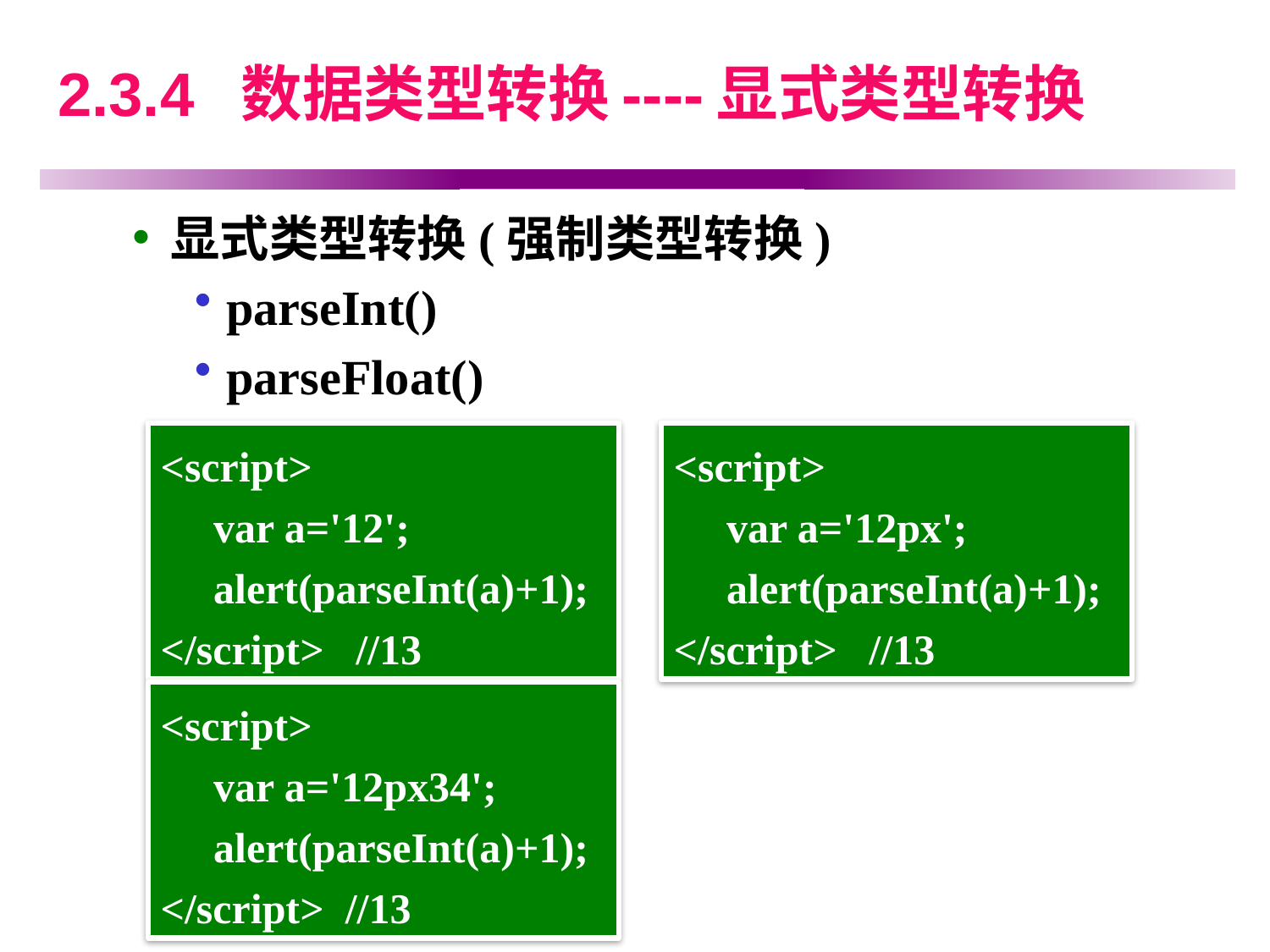

# 2.3.4  数据类型转换----显式类型转换
显式类型转换(强制类型转换)
parseInt()
parseFloat()
<script>
     var a='12';
     alert(parseInt(a)+1);
</script>   //13
<script>
     var a='12px';
     alert(parseInt(a)+1);
</script>   //13
<script>
     var a='12px34';
     alert(parseInt(a)+1);
</script>  //13